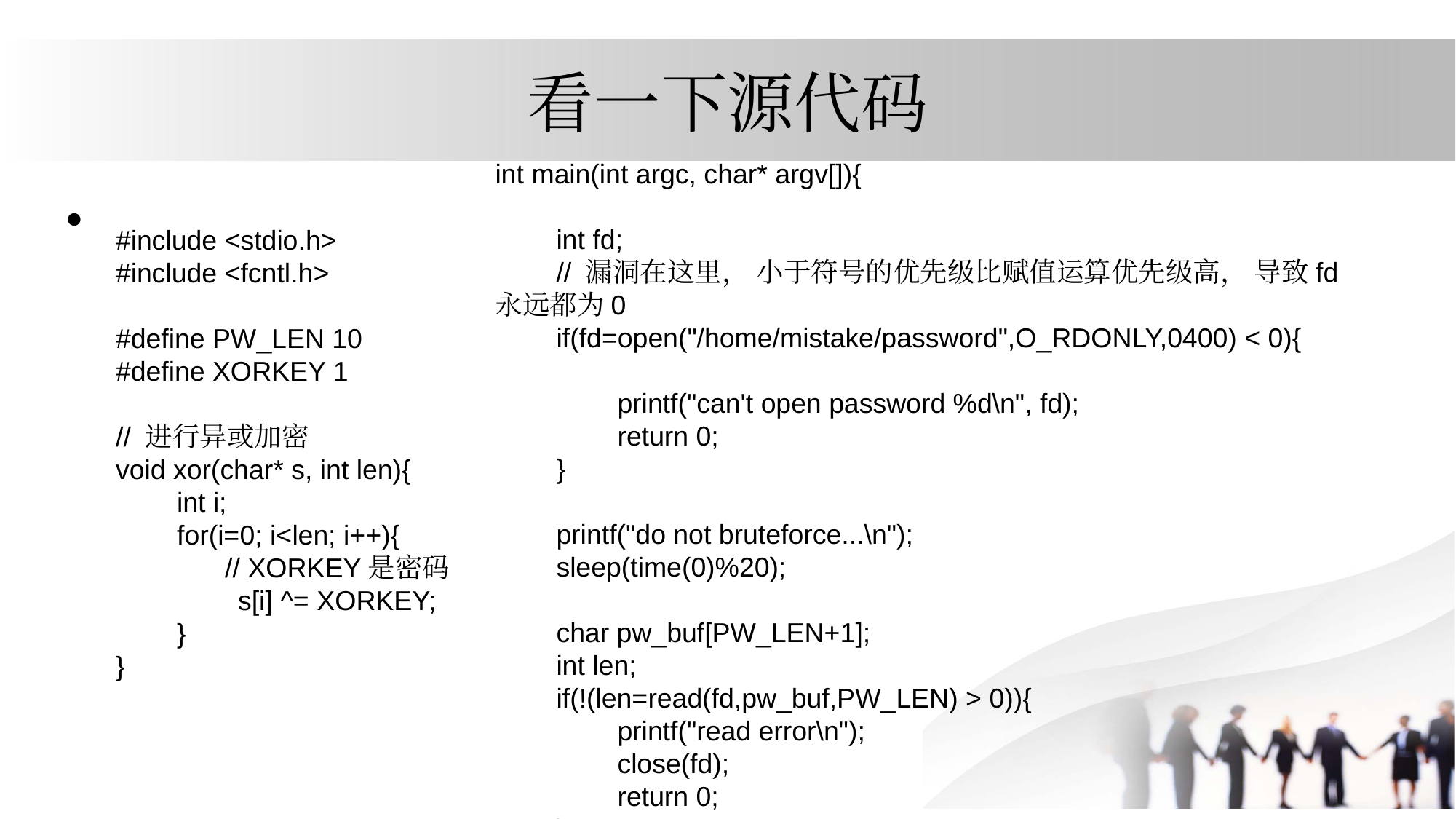

# 看一下源代码
int main(int argc, char* argv[]){

        int fd;
        // 漏洞在这里， 小于符号的优先级比赋值运算优先级高， 导致fd永远都为0
        if(fd=open("/home/mistake/password",O_RDONLY,0400) < 0){
                printf("can't open password %d\n", fd);
                return 0;
        }

        printf("do not bruteforce...\n");
        sleep(time(0)%20);

        char pw_buf[PW_LEN+1];
        int len;
        if(!(len=read(fd,pw_buf,PW_LEN) > 0)){
                printf("read error\n");
                close(fd);
                return 0;
        }

#include <stdio.h>
#include <fcntl.h>

#define PW_LEN 10
#define XORKEY 1

// 进行异或加密
void xor(char* s, int len){
        int i;
        for(i=0; i<len; i++){
	// XORKEY是密码
                s[i] ^= XORKEY;
        }
}